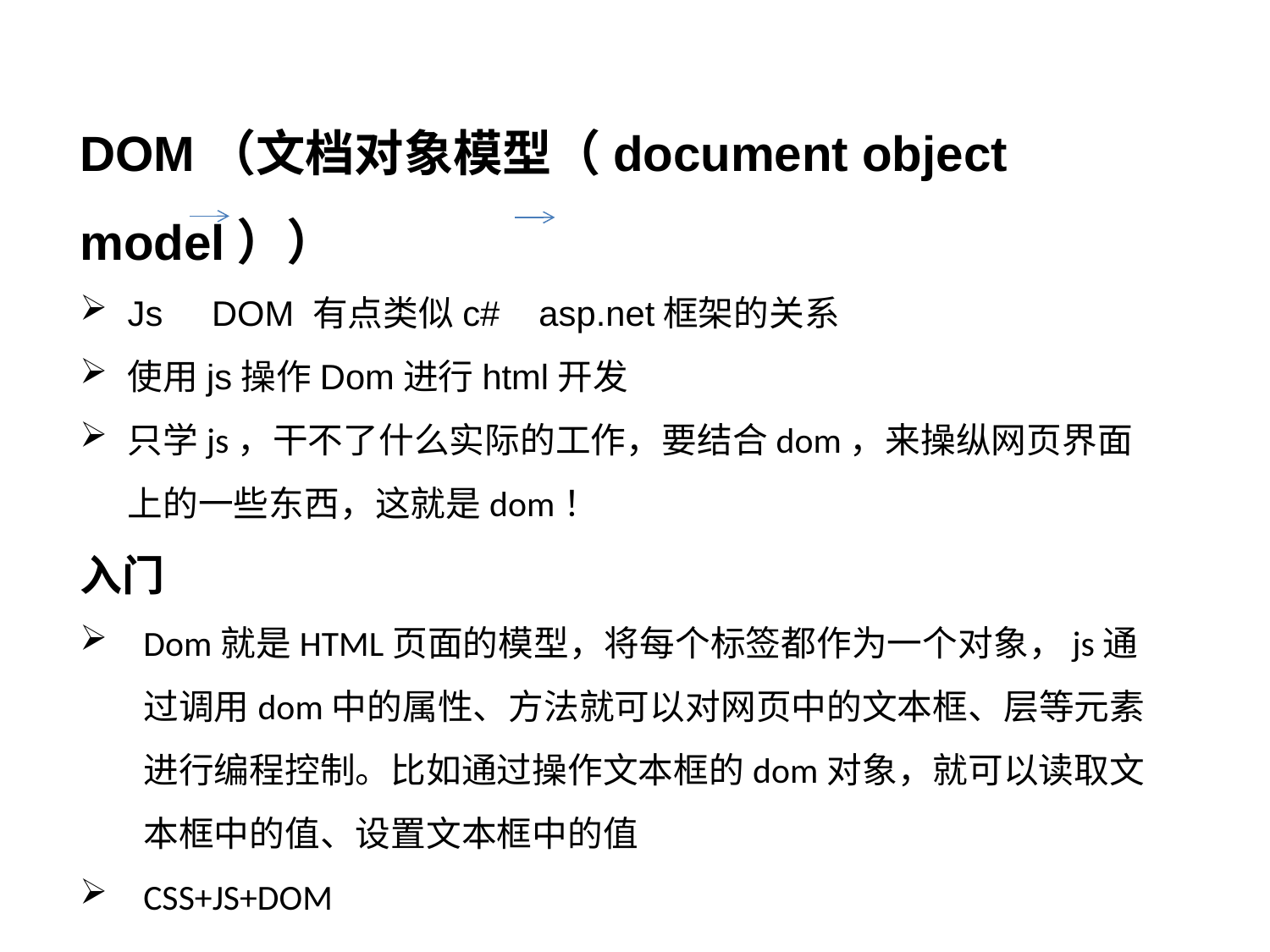

DOM（文档对象模型（document object model））
Js     DOM 有点类似c#    asp.net框架的关系
使用js操作Dom进行html开发
只学js，干不了什么实际的工作，要结合dom，来操纵网页界面上的一些东西，这就是dom！
入门
Dom就是HTML页面的模型，将每个标签都作为一个对象，js通过调用dom中的属性、方法就可以对网页中的文本框、层等元素进行编程控制。比如通过操作文本框的dom对象，就可以读取文本框中的值、设置文本框中的值
CSS+JS+DOM